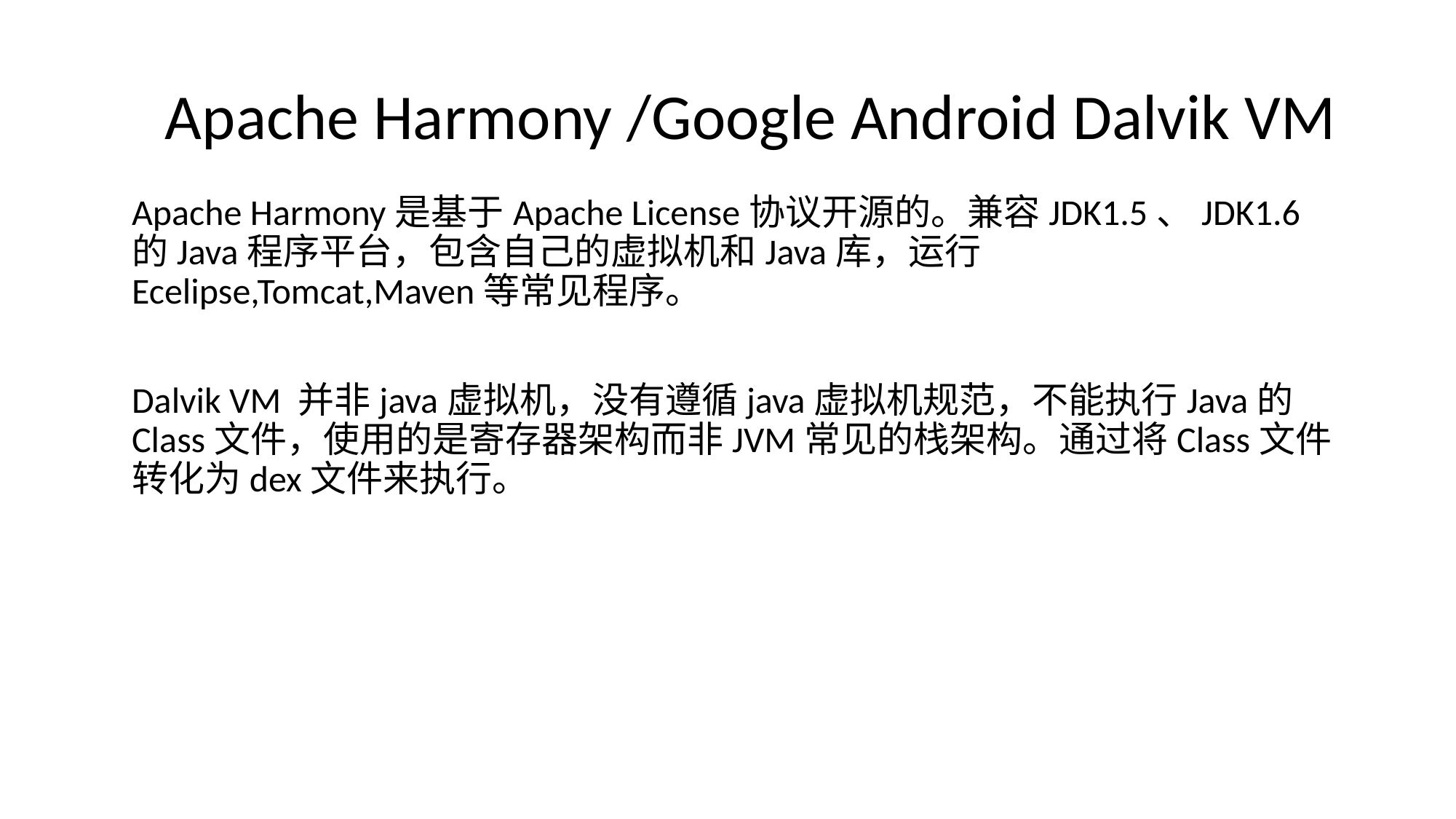

# Apache Harmony /Google Android Dalvik VM
Apache Harmony是基于Apache License协议开源的。兼容JDK1.5、JDK1.6的Java程序平台，包含自己的虚拟机和Java库，运行Ecelipse,Tomcat,Maven等常见程序。

Dalvik VM 并非java虚拟机，没有遵循java虚拟机规范，不能执行Java的Class文件，使用的是寄存器架构而非JVM常见的栈架构。通过将Class文件转化为dex文件来执行。